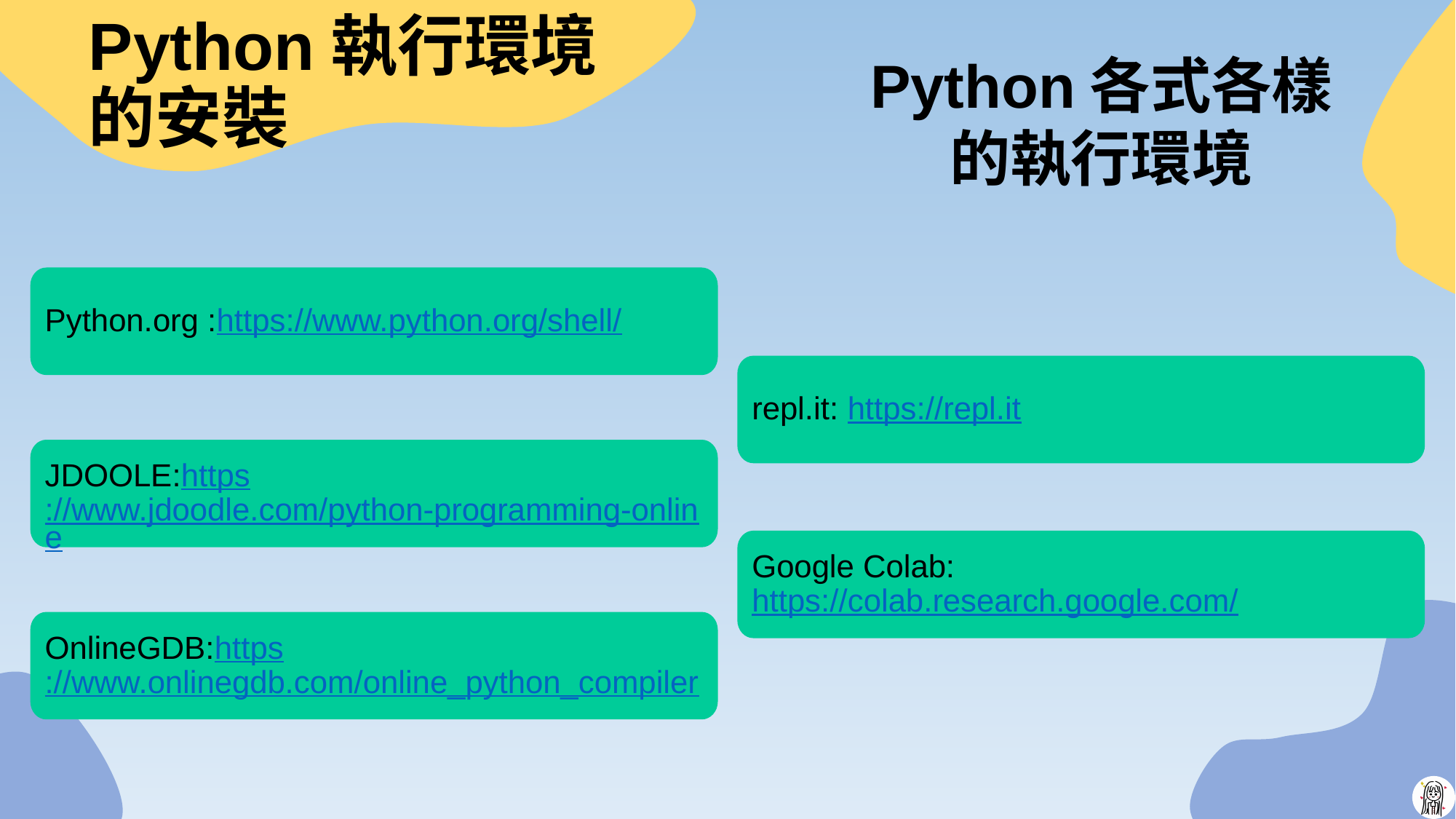

# Python執行環境的安裝
Python各式各樣的執行環境
Python.org :https://www.python.org/shell/
repl.it: https://repl.it
JDOOLE:https://www.jdoodle.com/python-programming-online
Google Colab: https://colab.research.google.com/
OnlineGDB:https://www.onlinegdb.com/online_python_compiler
3